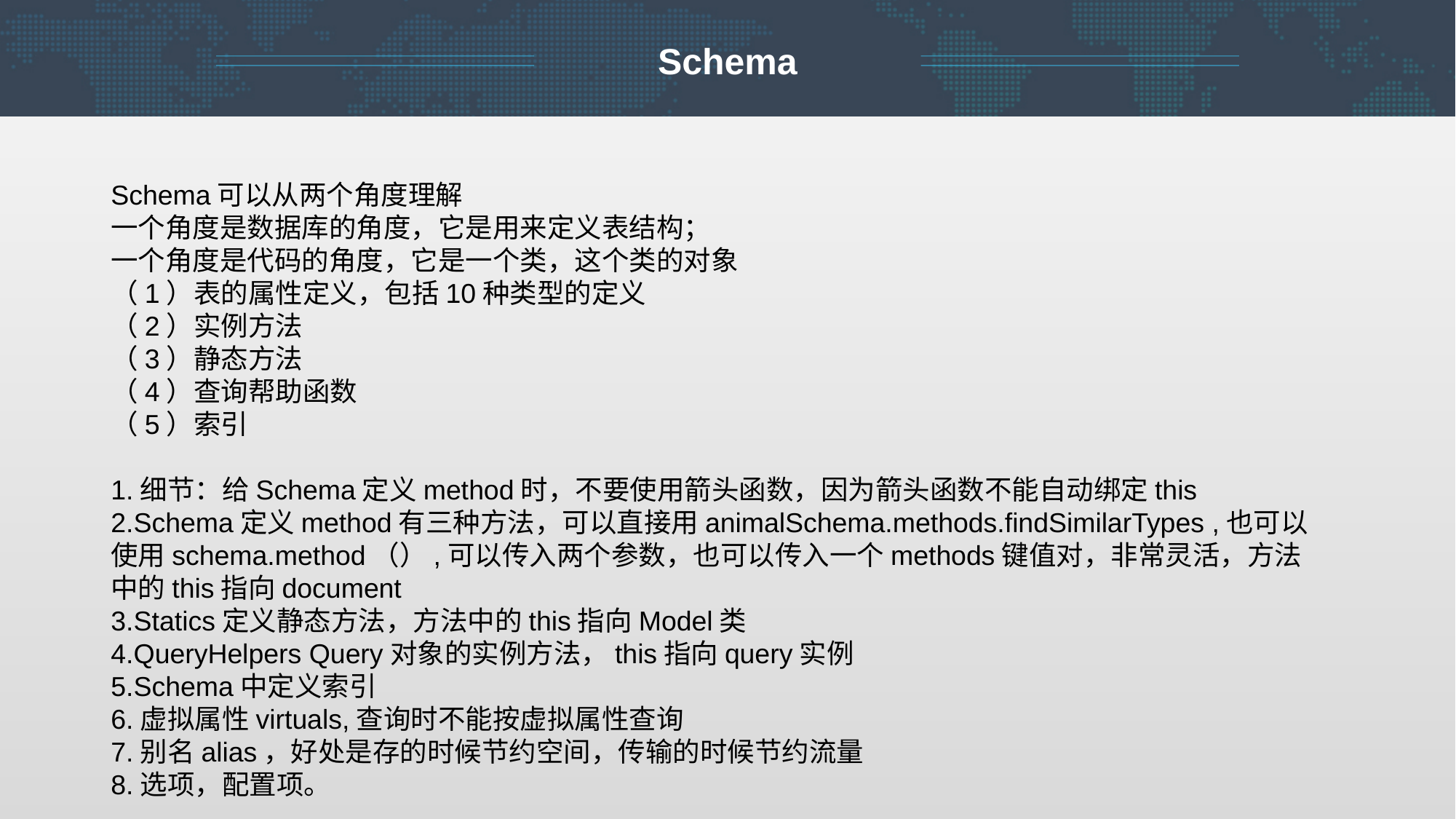

Schema
Schema可以从两个角度理解
一个角度是数据库的角度，它是用来定义表结构；
一个角度是代码的角度，它是一个类，这个类的对象
（1）表的属性定义，包括10种类型的定义
（2）实例方法
（3）静态方法
（4）查询帮助函数
（5）索引

1.细节：给Schema定义method时，不要使用箭头函数，因为箭头函数不能自动绑定this
2.Schema定义method有三种方法，可以直接用animalSchema.methods.findSimilarTypes ,也可以使用schema.method（）,可以传入两个参数，也可以传入一个methods键值对，非常灵活，方法中的this指向document
3.Statics定义静态方法，方法中的this指向Model类
4.QueryHelpers Query对象的实例方法，this指向query实例
5.Schema中定义索引
6.虚拟属性virtuals,查询时不能按虚拟属性查询
7.别名alias，好处是存的时候节约空间，传输的时候节约流量
8.选项，配置项。